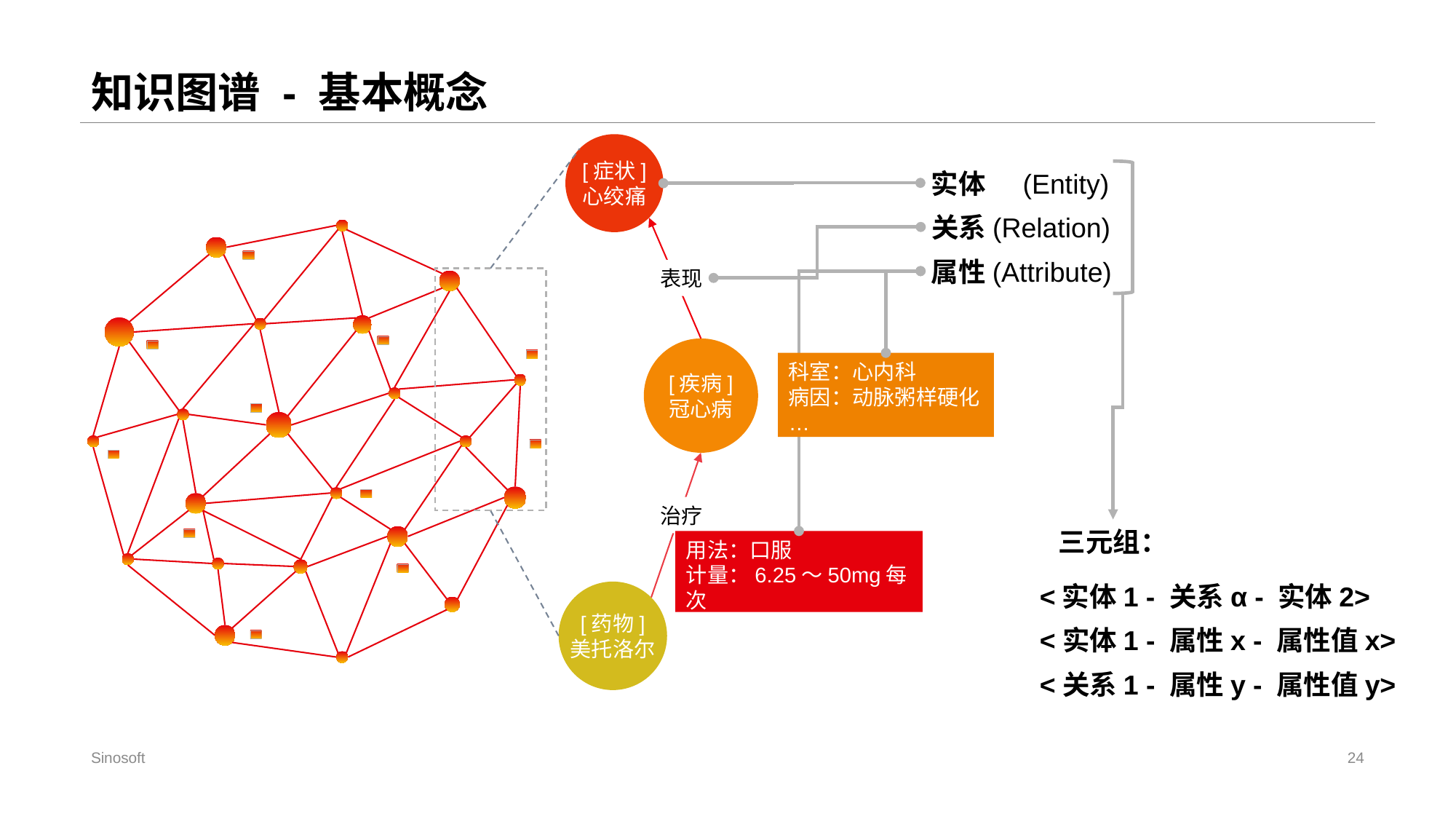

# 知识图谱 - 基本概念

[症状]
心绞痛
实体    (Entity)

关系(Relation)

属性(Attribute)
表现

科室：心内科
病因：动脉粥样硬化
…
[疾病]
冠心病
治疗
三元组：
用法：口服
计量：6.25～50mg每次
…
<实体1 - 关系α - 实体2>

[药物]
美托洛尔
<实体1 - 属性x - 属性值x>
<关系1 - 属性y - 属性值y>
Sinosoft
24